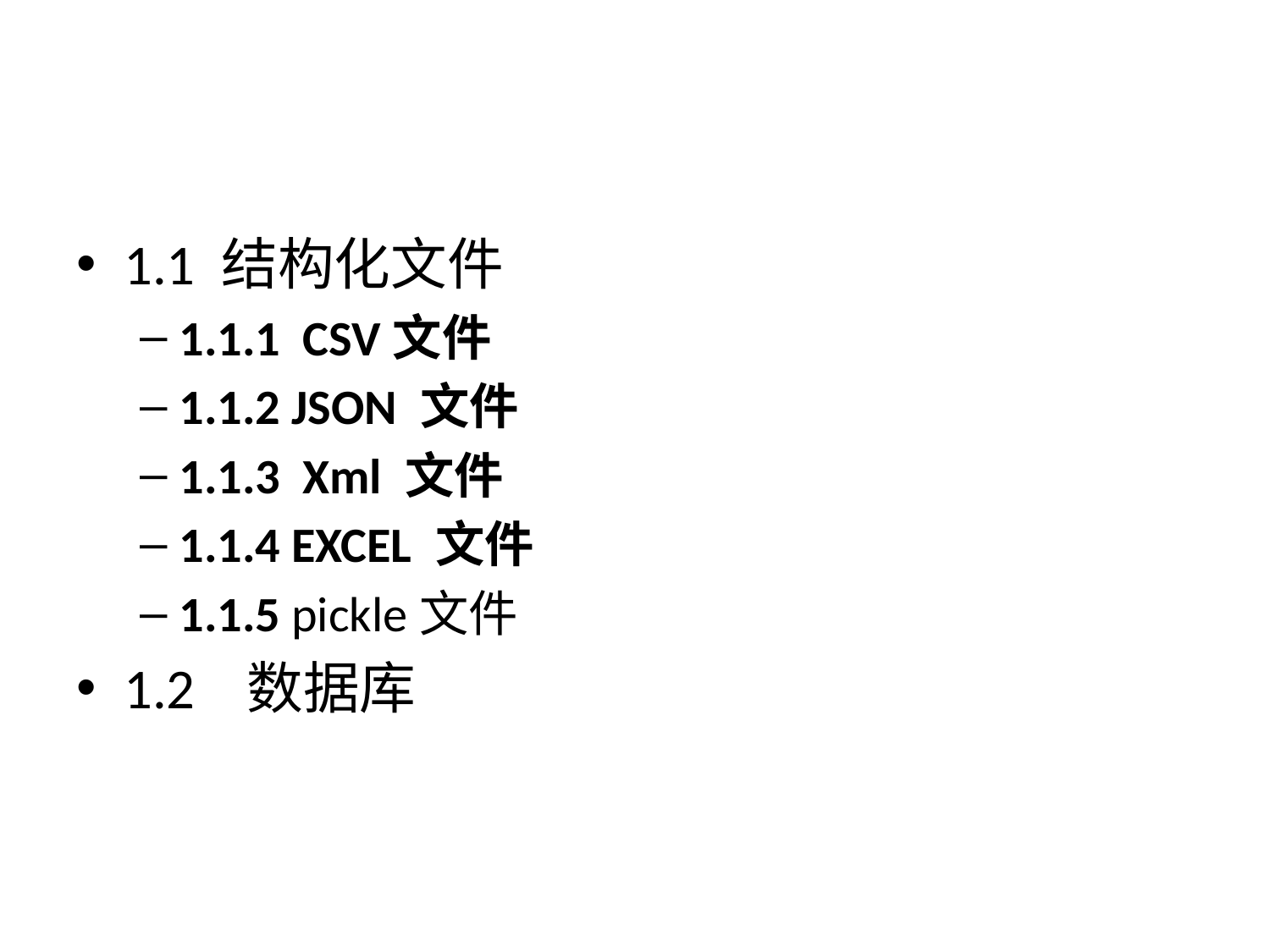

#
1.1 结构化文件
1.1.1  CSV文件
1.1.2 JSON 文件
1.1.3  Xml 文件
1.1.4 EXCEL 文件
1.1.5 pickle文件
1.2   数据库